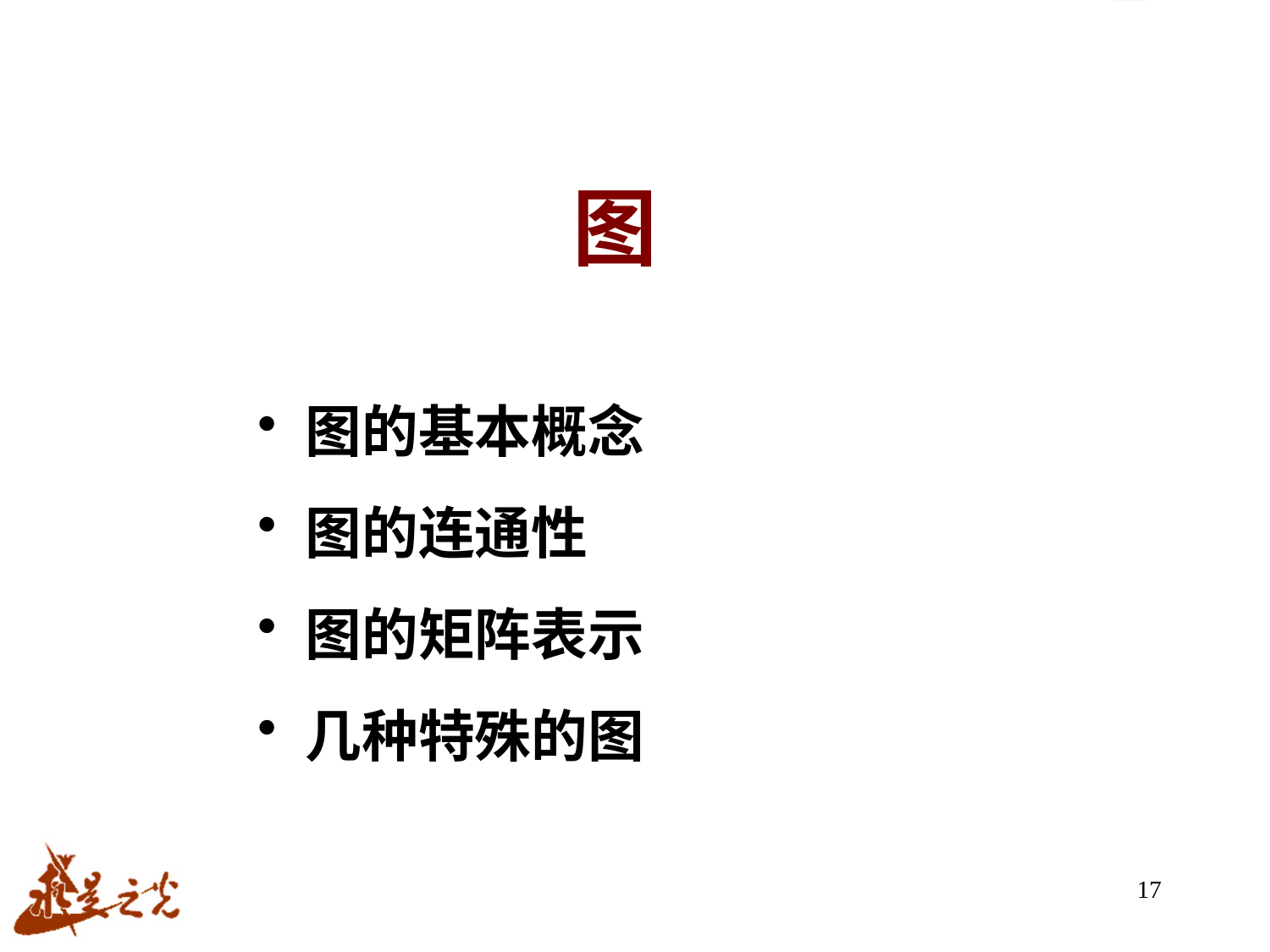

# 图
图的基本概念
图的连通性
图的矩阵表示
几种特殊的图
17